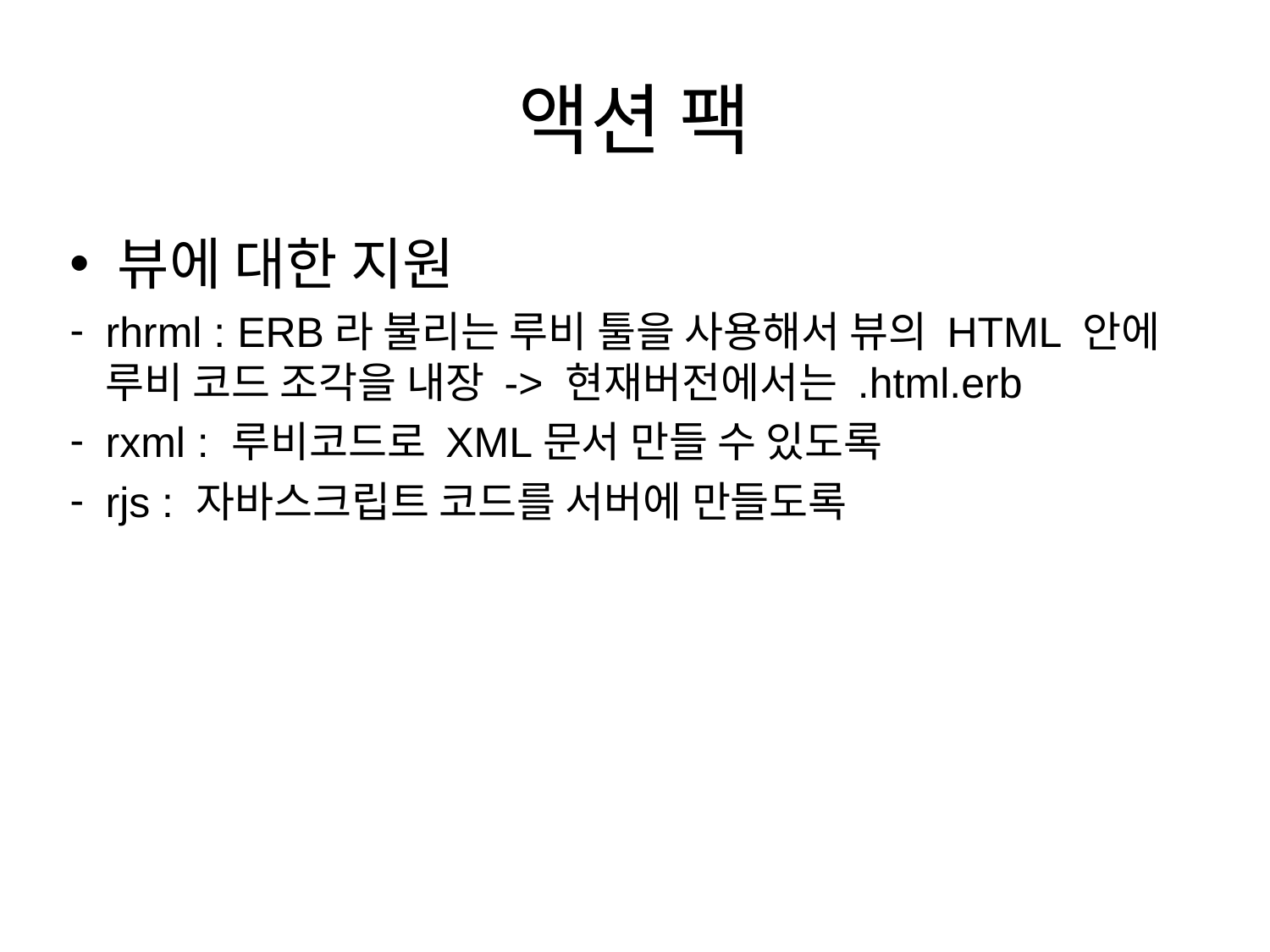

# 액션 팩
뷰에 대한 지원
rhrml : ERB라 불리는 루비 툴을 사용해서 뷰의 HTML 안에 루비 코드 조각을 내장 -> 현재버전에서는 .html.erb
rxml : 루비코드로 XML문서 만들 수 있도록
rjs : 자바스크립트 코드를 서버에 만들도록